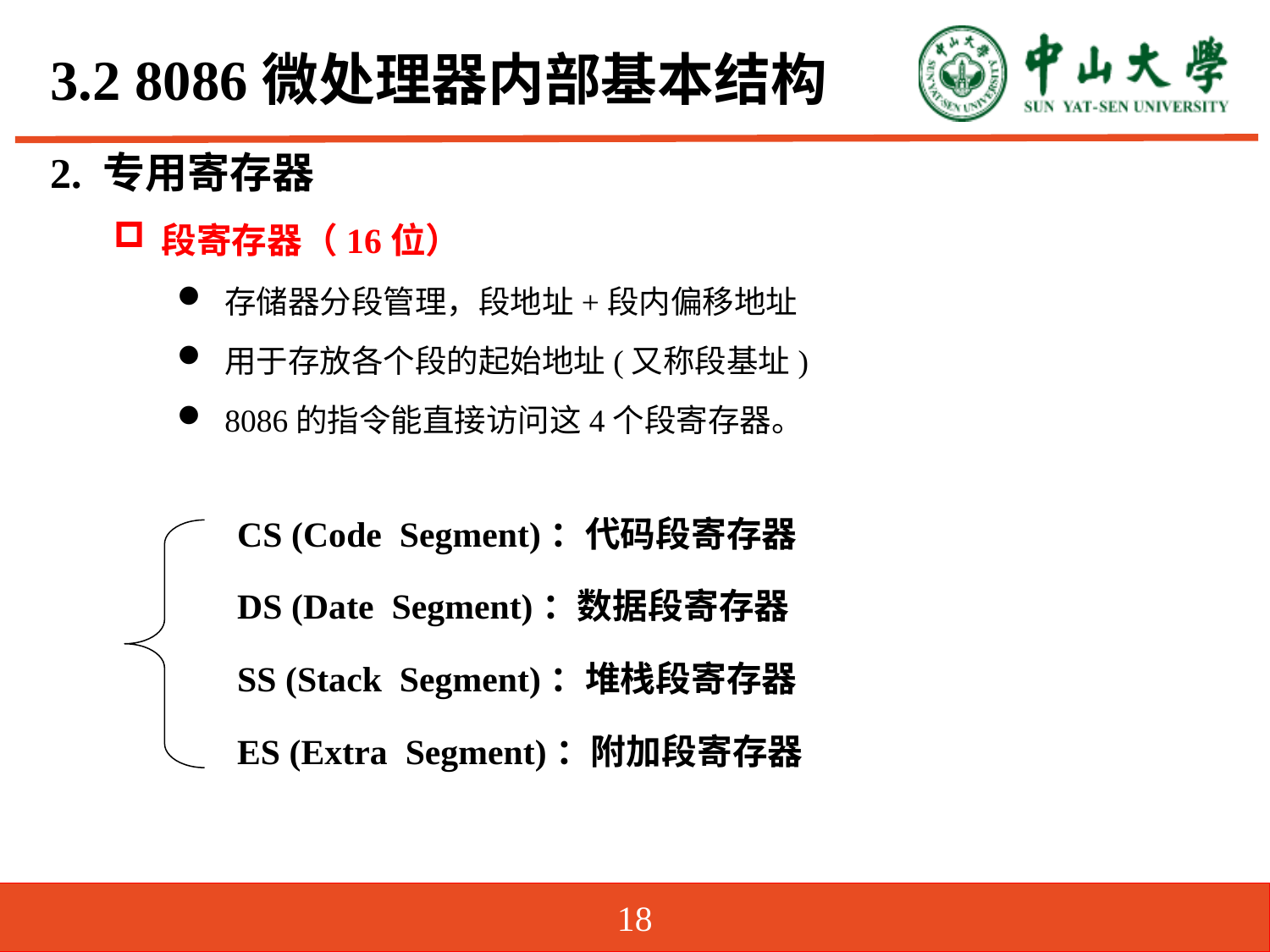

# 3.2 8086微处理器内部基本结构
2. 专用寄存器
段寄存器（16位）
存储器分段管理，段地址+段内偏移地址
用于存放各个段的起始地址(又称段基址)
8086的指令能直接访问这4个段寄存器。

CS (Code  Segment)：代码段寄存器
DS (Date  Segment)：数据段寄存器
SS (Stack  Segment)：堆栈段寄存器
ES (Extra  Segment)：附加段寄存器

18